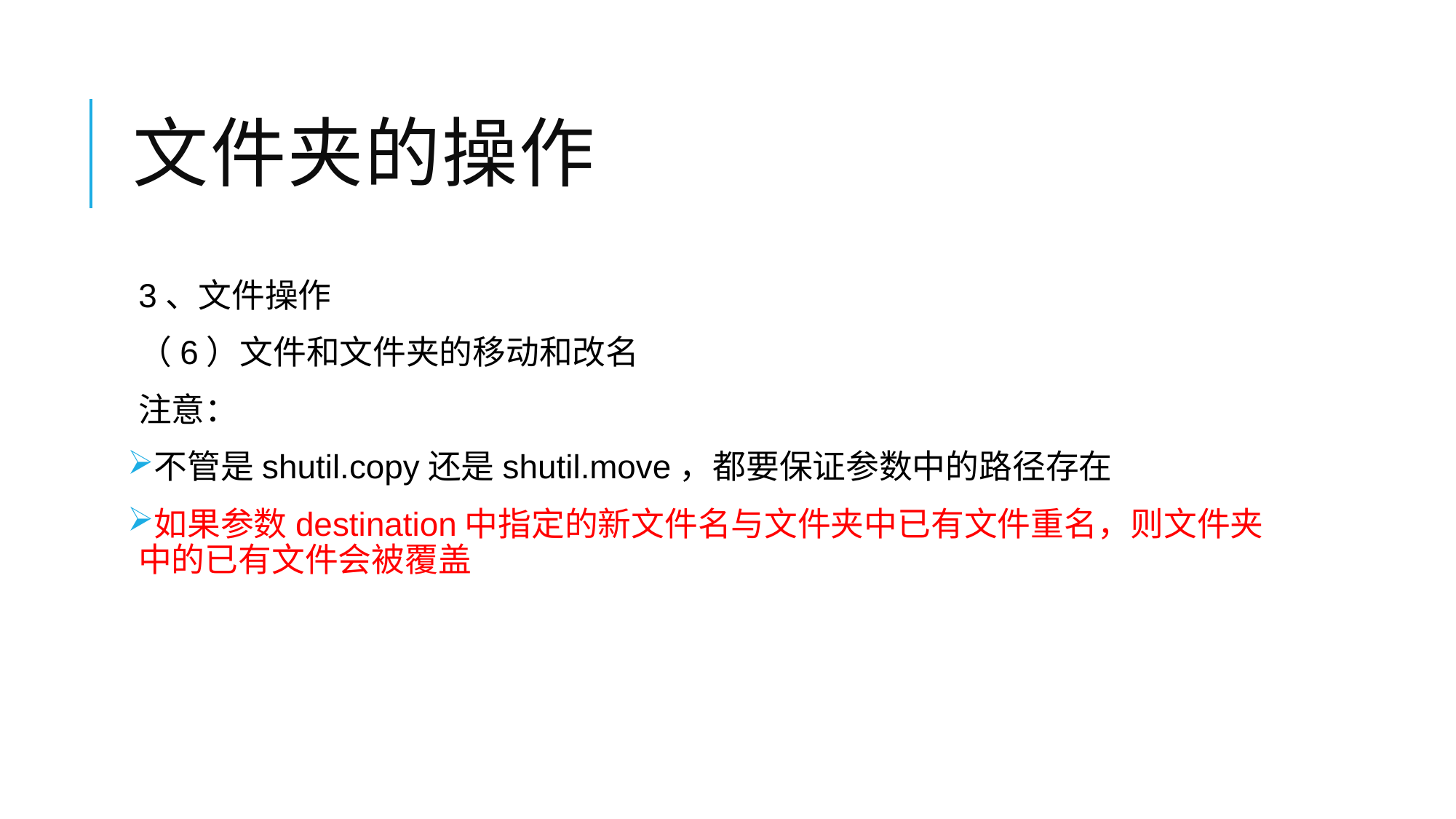

# 文件夹的操作
3、文件操作
（6）文件和文件夹的移动和改名
注意：
不管是shutil.copy还是shutil.move，都要保证参数中的路径存在
如果参数destination中指定的新文件名与文件夹中已有文件重名，则文件夹中的已有文件会被覆盖